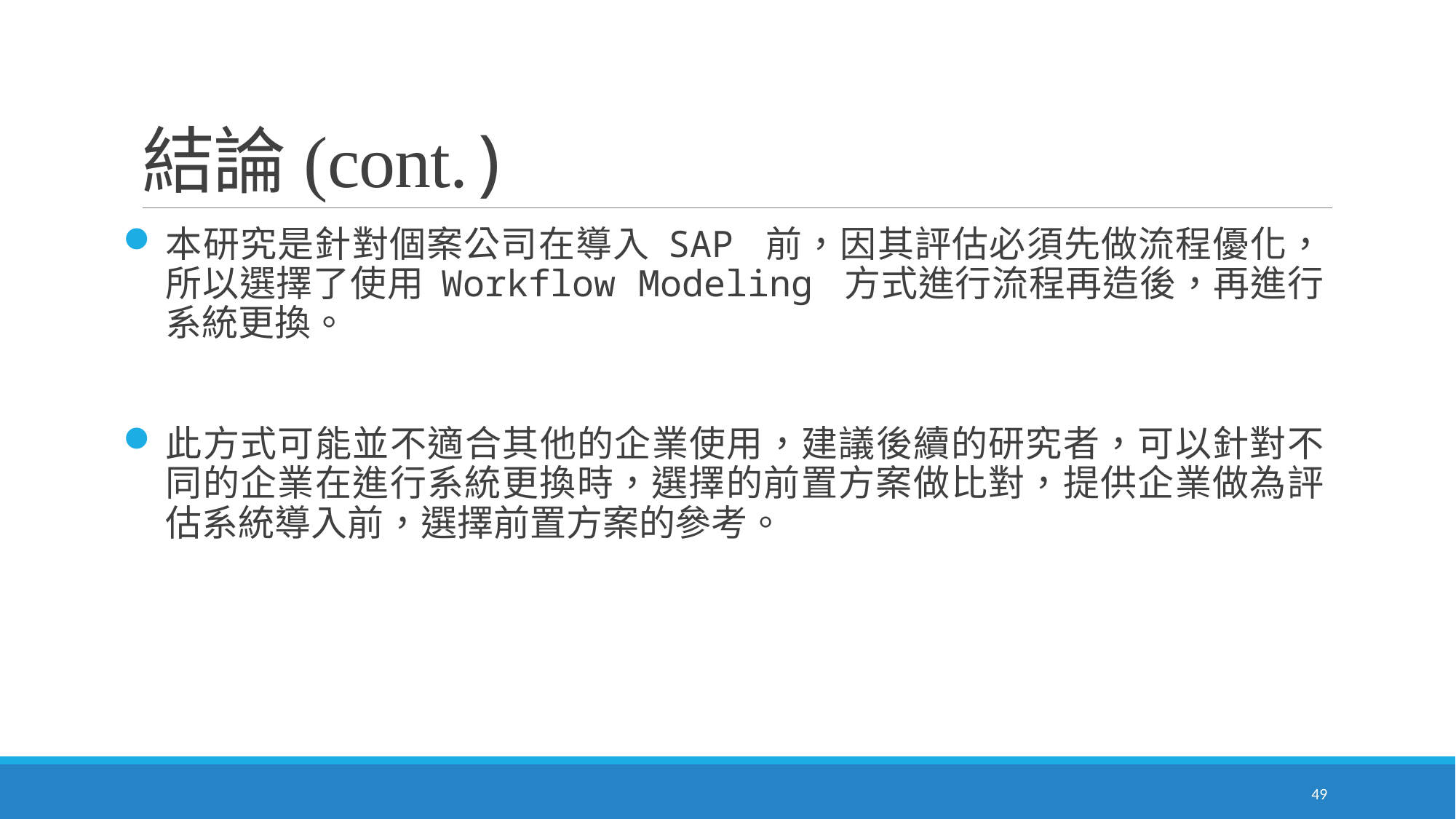

# 結論(cont.)
本研究是針對個案公司在導入 SAP 前，因其評估必須先做流程優化，所以選擇了使用 Workflow Modeling 方式進行流程再造後，再進行系統更換。

此方式可能並不適合其他的企業使用，建議後續的研究者，可以針對不同的企業在進行系統更換時，選擇的前置方案做比對，提供企業做為評估系統導入前，選擇前置方案的參考。
49